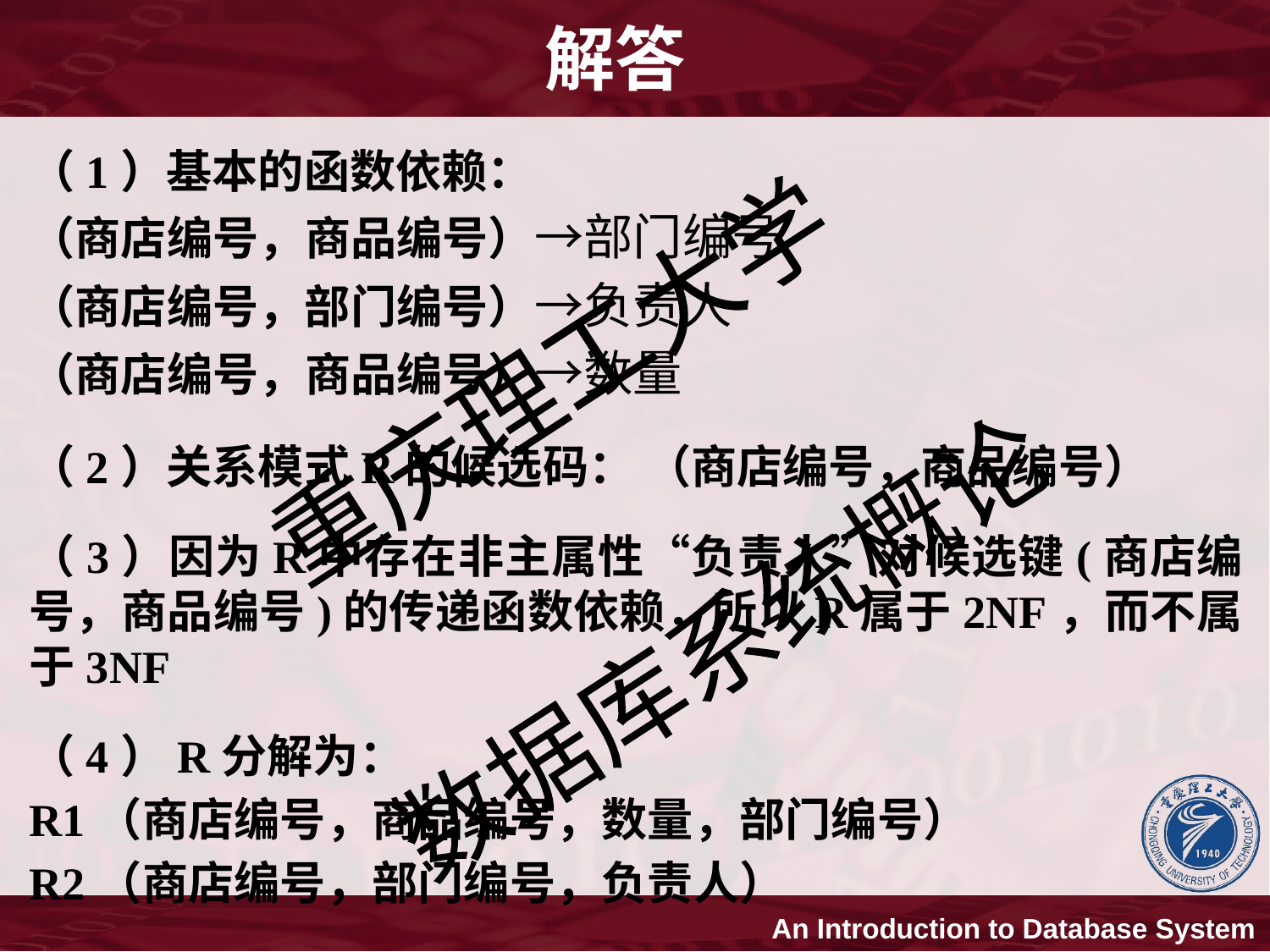

解答
（1）基本的函数依赖：
（商店编号，商品编号）→部门编号
（商店编号，部门编号）→负责人
（商店编号，商品编号）→数量

（2）关系模式R的候选码： （商店编号，商品编号）

（3）因为R中存在非主属性“负责人”对候选键(商店编号，商品编号)的传递函数依赖，所以R属于2NF，而不属于3NF

（4）R分解为：
R1（商店编号，商品编号，数量，部门编号）
R2（商店编号，部门编号，负责人）